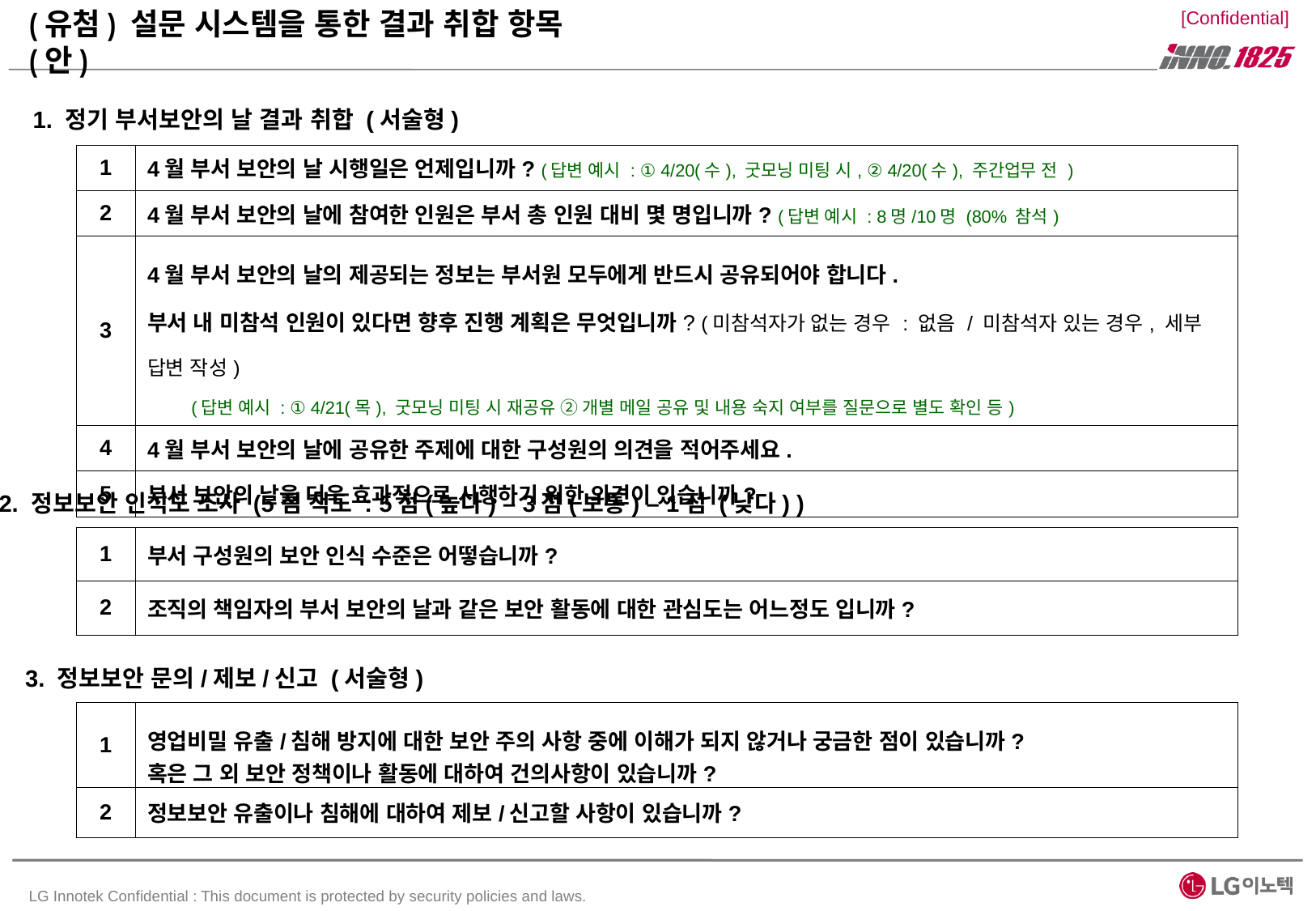

(유첨) 설문 시스템을 통한 결과 취합 항목(안)
1. 정기 부서보안의 날 결과 취합 (서술형)
| 1 | 4월 부서 보안의 날 시행일은 언제입니까? (답변 예시 : ① 4/20(수), 굿모닝 미팅 시, ② 4/20(수), 주간업무 전 ) |
| --- | --- |
| 2 | 4월 부서 보안의 날에 참여한 인원은 부서 총 인원 대비 몇 명입니까? (답변 예시 : 8명/10명 (80% 참석) |
| 3 | 4월 부서 보안의 날의 제공되는 정보는 부서원 모두에게 반드시 공유되어야 합니다. 부서 내 미참석 인원이 있다면 향후 진행 계획은 무엇입니까? (미참석자가 없는 경우 : 없음 / 미참석자 있는 경우, 세부 답변 작성) (답변 예시 : ① 4/21(목), 굿모닝 미팅 시 재공유 ② 개별 메일 공유 및 내용 숙지 여부를 질문으로 별도 확인 등) |
| 4 | 4월 부서 보안의 날에 공유한 주제에 대한 구성원의 의견을 적어주세요. |
| 5 | 부서 보안의 날을 더욱 효과적으로 시행하기 위한 의견이 있습니까? |
2. 정보보안 인식도 조사 (5점 척도 : 5점(높다) – 3점(보통) – 1점 (낮다) )
| 1 | 부서 구성원의 보안 인식 수준은 어떻습니까? |
| --- | --- |
| 2 | 조직의 책임자의 부서 보안의 날과 같은 보안 활동에 대한 관심도는 어느정도 입니까? |
3. 정보보안 문의/제보/신고 (서술형)
| 1 | 영업비밀 유출/침해 방지에 대한 보안 주의 사항 중에 이해가 되지 않거나 궁금한 점이 있습니까? 혹은 그 외 보안 정책이나 활동에 대하여 건의사항이 있습니까? |
| --- | --- |
| 2 | 정보보안 유출이나 침해에 대하여 제보/신고할 사항이 있습니까? |